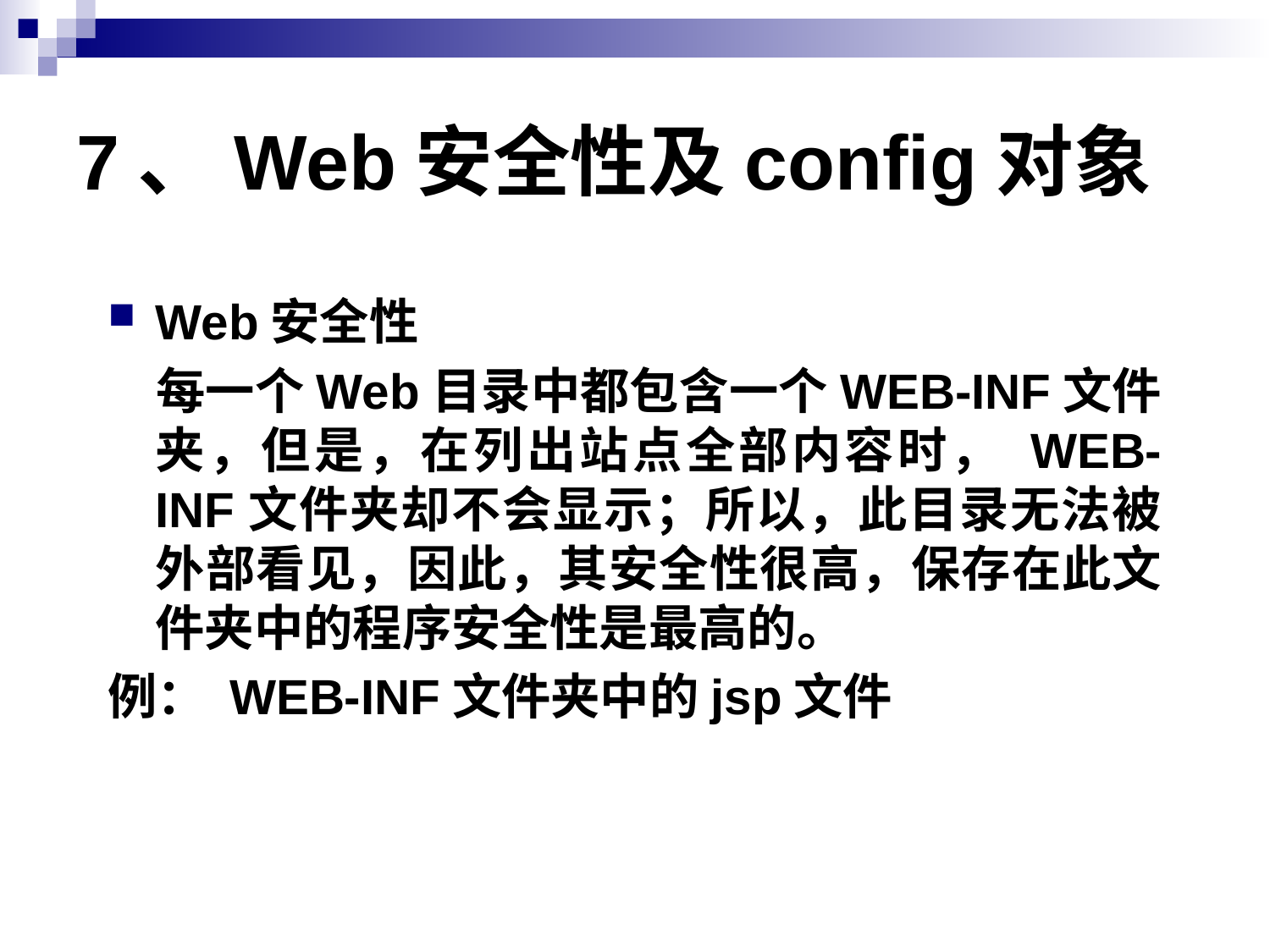

# 7、Web安全性及config对象
Web安全性
	每一个Web目录中都包含一个WEB-INF文件夹，但是，在列出站点全部内容时， WEB-INF文件夹却不会显示；所以，此目录无法被外部看见，因此，其安全性很高，保存在此文件夹中的程序安全性是最高的。
例： WEB-INF文件夹中的jsp文件
37